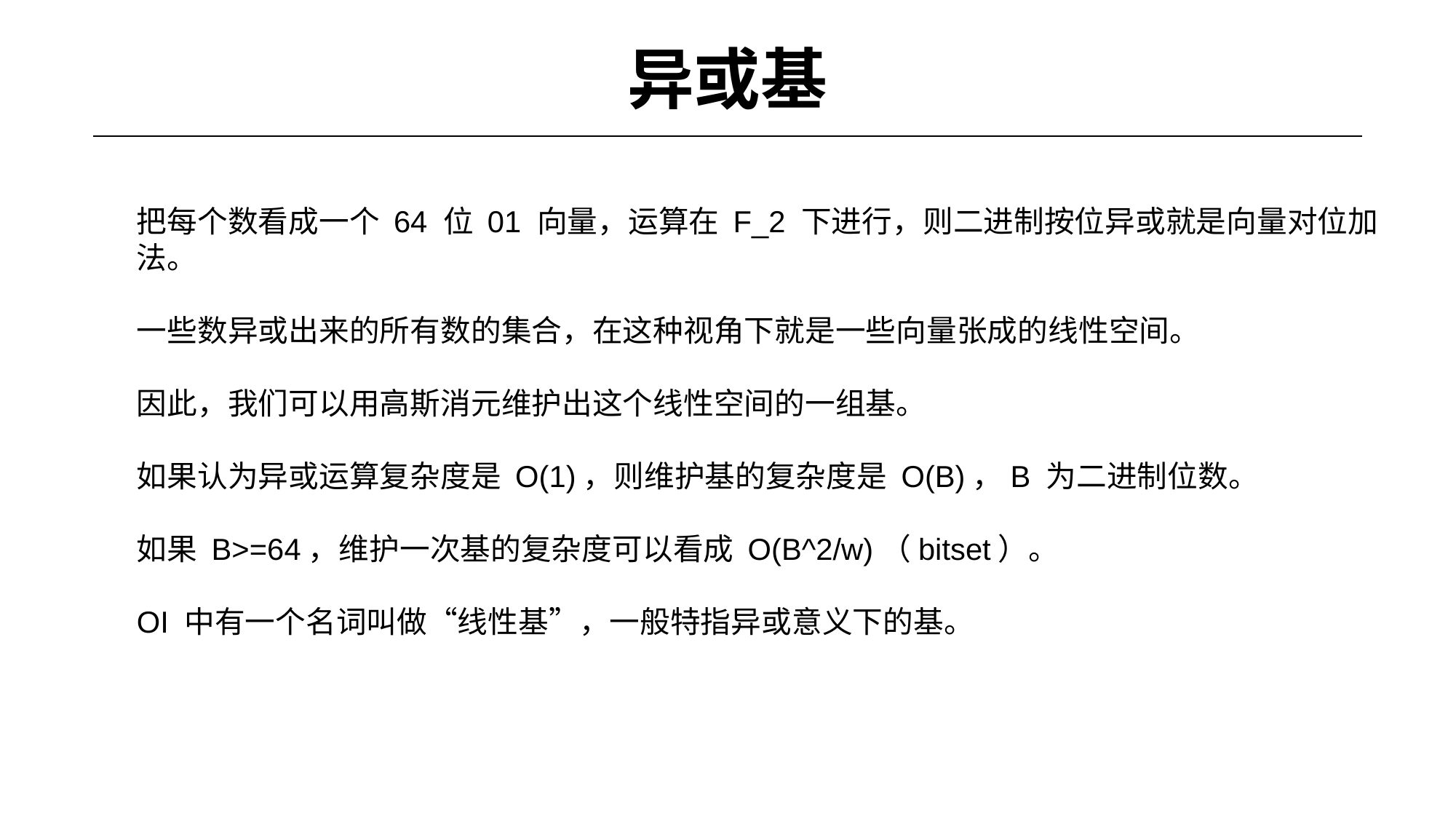

# 异或基
把每个数看成一个 64 位 01 向量，运算在 F_2 下进行，则二进制按位异或就是向量对位加法。

一些数异或出来的所有数的集合，在这种视角下就是一些向量张成的线性空间。

因此，我们可以用高斯消元维护出这个线性空间的一组基。

如果认为异或运算复杂度是 O(1)，则维护基的复杂度是 O(B)，B 为二进制位数。

如果 B>=64，维护一次基的复杂度可以看成 O(B^2/w)（bitset）。

OI 中有一个名词叫做“线性基”，一般特指异或意义下的基。